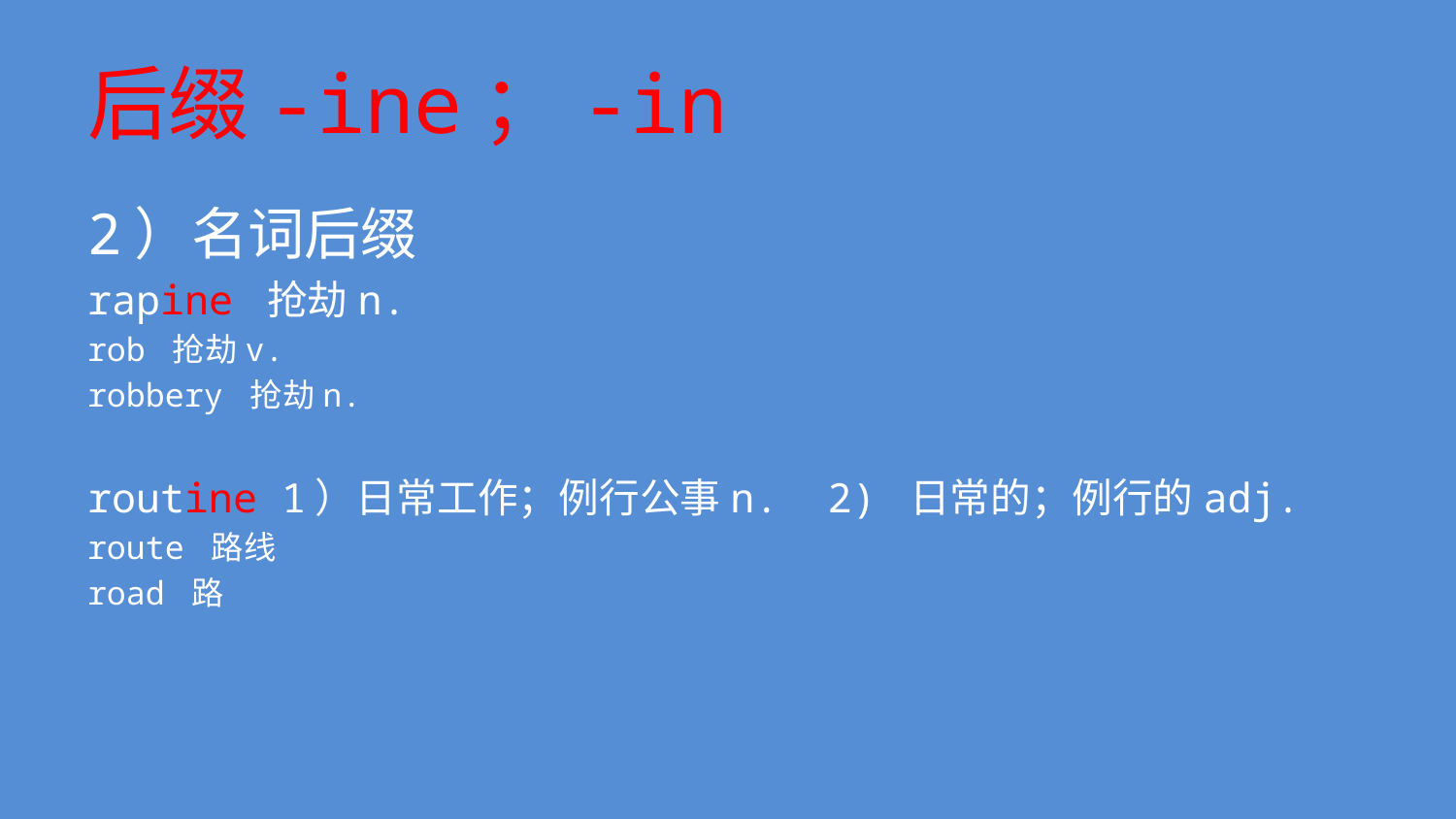

# 后缀-ine；-in
2）名词后缀
rapine 抢劫n.
rob 抢劫v.
robbery 抢劫n.

routine 1）日常工作；例行公事n.  2) 日常的；例行的adj.
route 路线
road 路